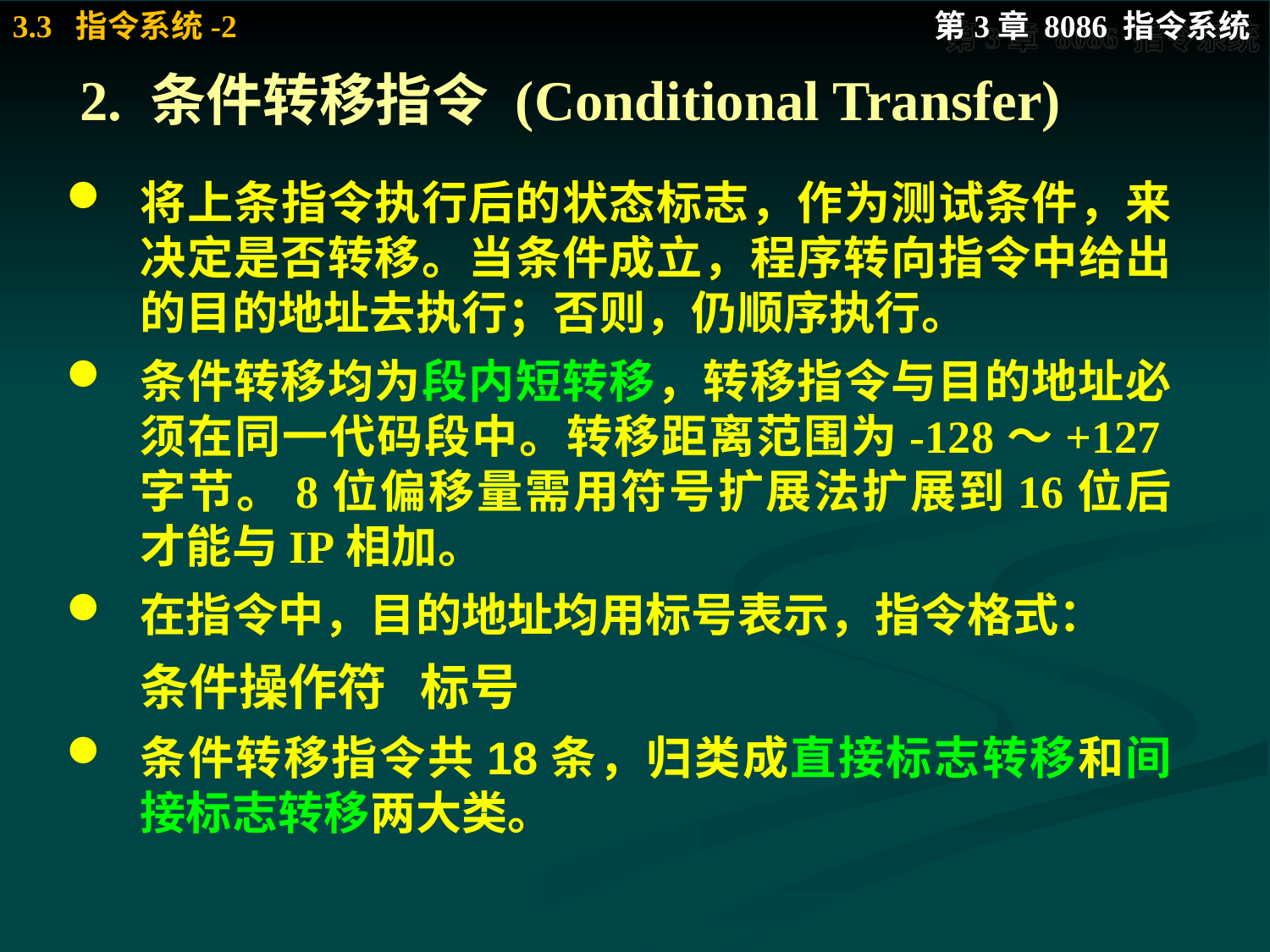

# 2. 条件转移指令 (Conditional Transfer)
将上条指令执行后的状态标志，作为测试条件，来决定是否转移。当条件成立，程序转向指令中给出的目的地址去执行；否则，仍顺序执行。
条件转移均为段内短转移，转移指令与目的地址必须在同一代码段中。转移距离范围为-128～+127字节。8位偏移量需用符号扩展法扩展到16位后才能与IP相加。
在指令中，目的地址均用标号表示，指令格式：
	条件操作符   标号
条件转移指令共18条，归类成直接标志转移和间接标志转移两大类。